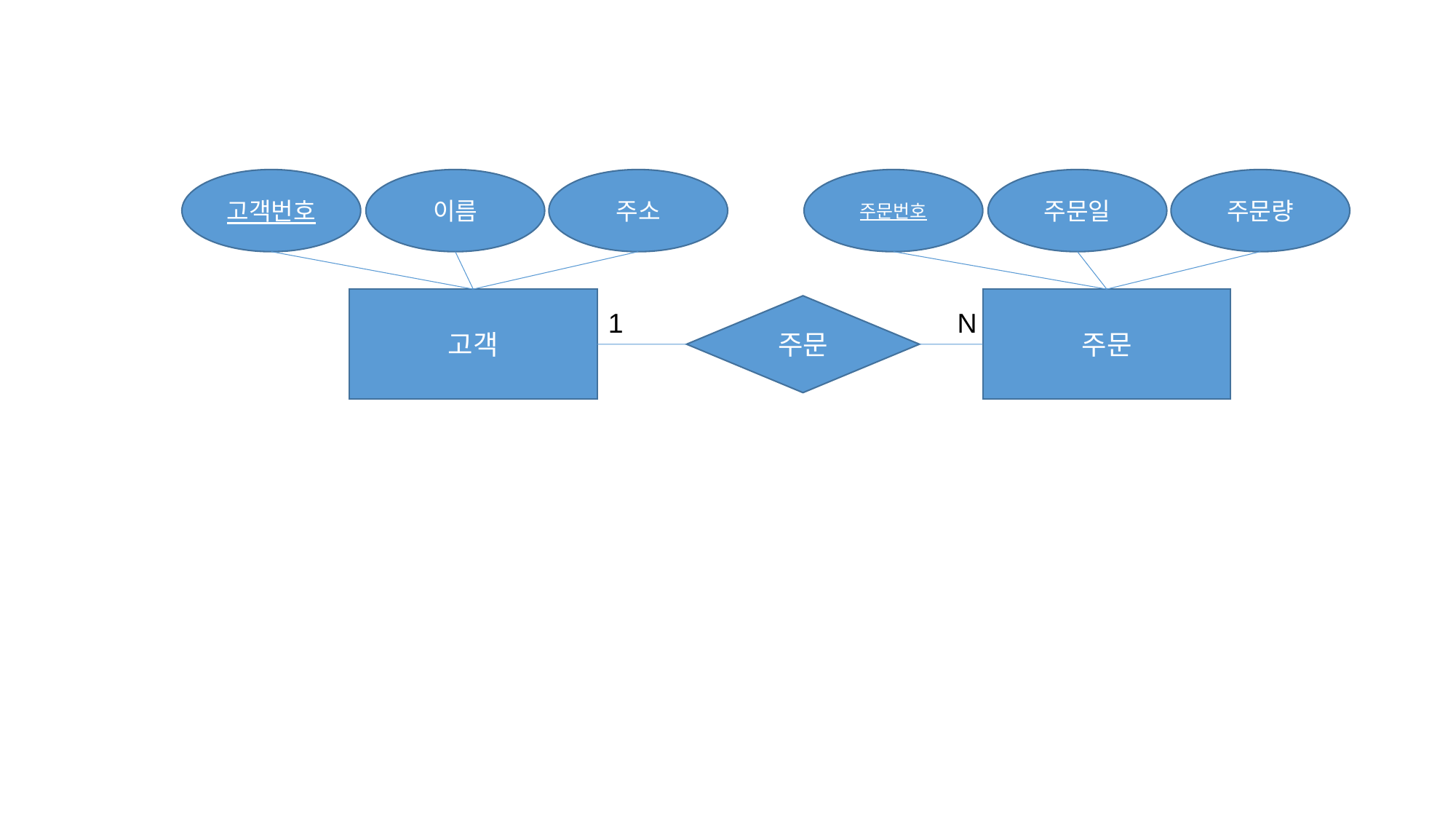

고객번호
이름
주소
주문번호
주문일
주문량
고객
주문
주문
N
1